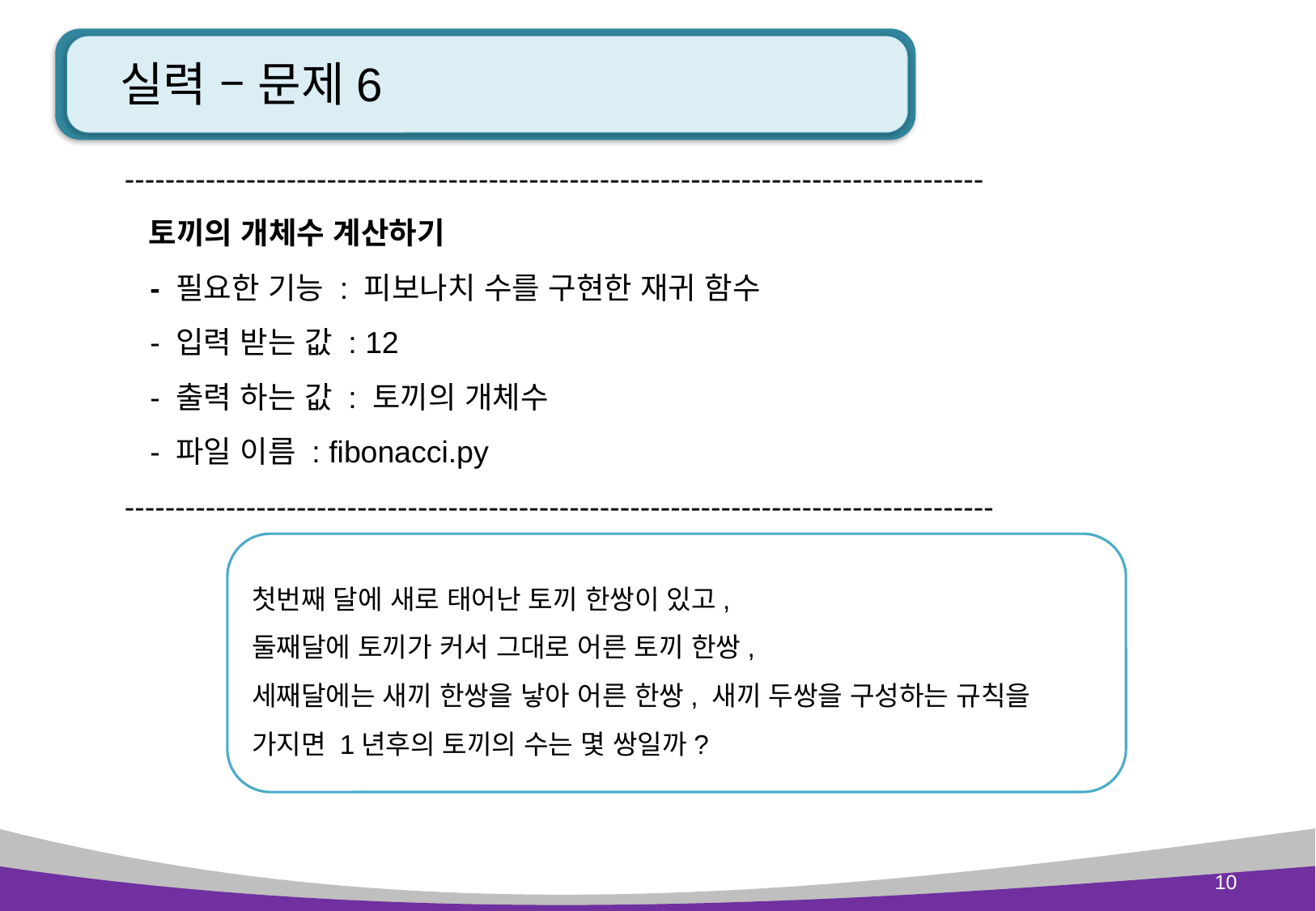

# 실력 – 문제6
-------------------------------------------------------------------------------------
  토끼의 개체수 계산하기
   - 필요한 기능 : 피보나치 수를 구현한 재귀 함수
   - 입력 받는 값 : 12
   - 출력 하는 값 : 토끼의 개체수
   - 파일 이름 : fibonacci.py
--------------------------------------------------------------------------------------
첫번째 달에 새로 태어난 토끼 한쌍이 있고,
둘째달에 토끼가 커서 그대로 어른 토끼 한쌍,
세째달에는 새끼 한쌍을 낳아 어른 한쌍, 새끼 두쌍을 구성하는 규칙을 가지면 1년후의 토끼의 수는 몇 쌍일까?
10